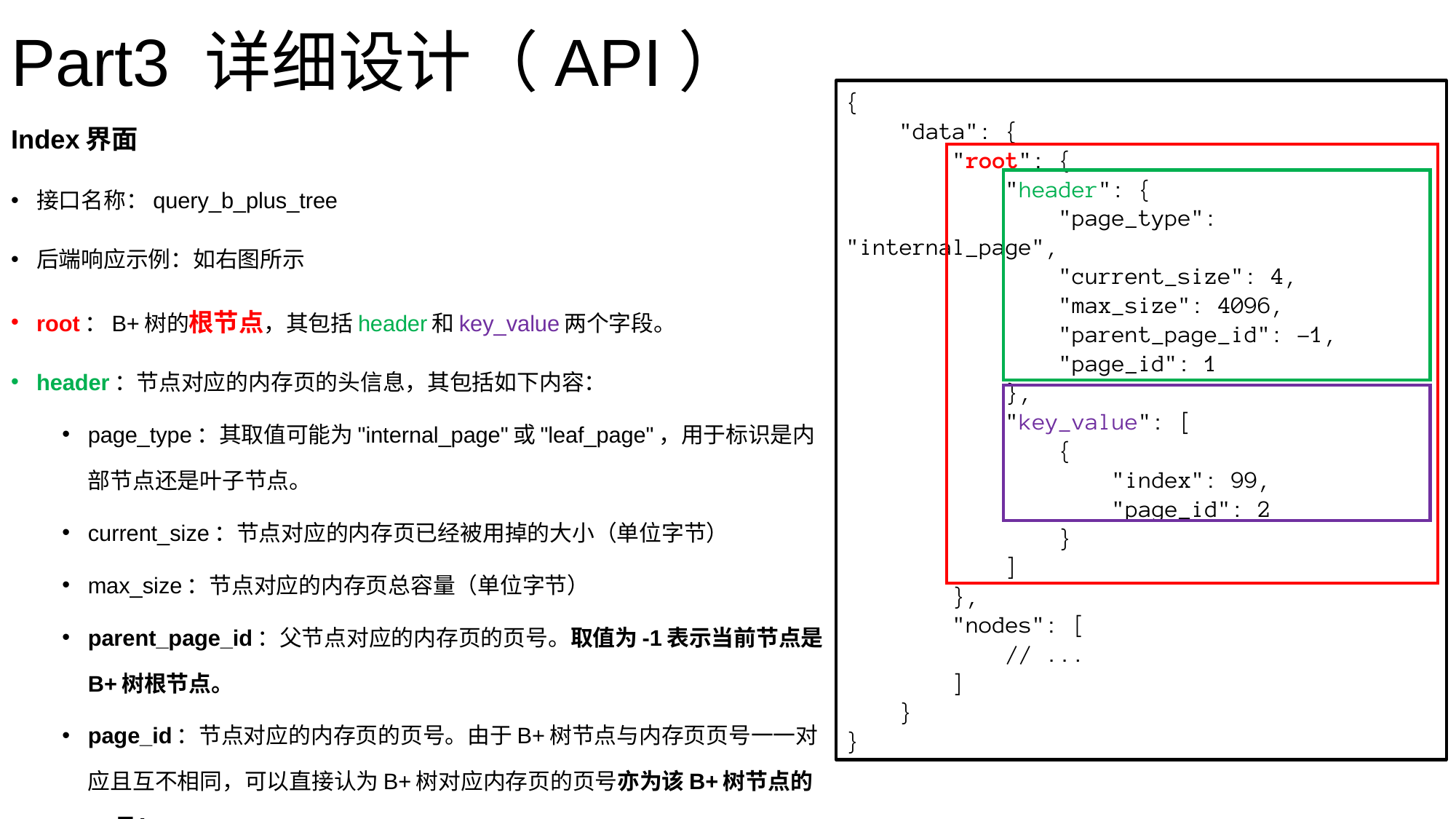

# Part3 详细设计（API）
{
    "data": {
        "root": {
            "header": {
                "page_type": "internal_page",
                "current_size": 4,
                "max_size": 4096,
                "parent_page_id": -1,
                "page_id": 1
            },
            "key_value": [
                {
                    "index": 99,
                    "page_id": 2
                }
            ]
        },
        "nodes": [
            // ...
        ]
    }
}
Index界面
接口名称：query_b_plus_tree
后端响应示例：如右图所示
root：B+树的根节点，其包括header和key_value两个字段。
header：节点对应的内存页的头信息，其包括如下内容：
page_type：其取值可能为"internal_page"或"leaf_page"，用于标识是内部节点还是叶子节点。
current_size：节点对应的内存页已经被用掉的大小（单位字节）
max_size：节点对应的内存页总容量（单位字节）
parent_page_id：父节点对应的内存页的页号。取值为-1表示当前节点是B+树根节点。
page_id：节点对应的内存页的页号。由于B+树节点与内存页页号一一对应且互不相同，可以直接认为B+树对应内存页的页号亦为该B+树节点的ID号！